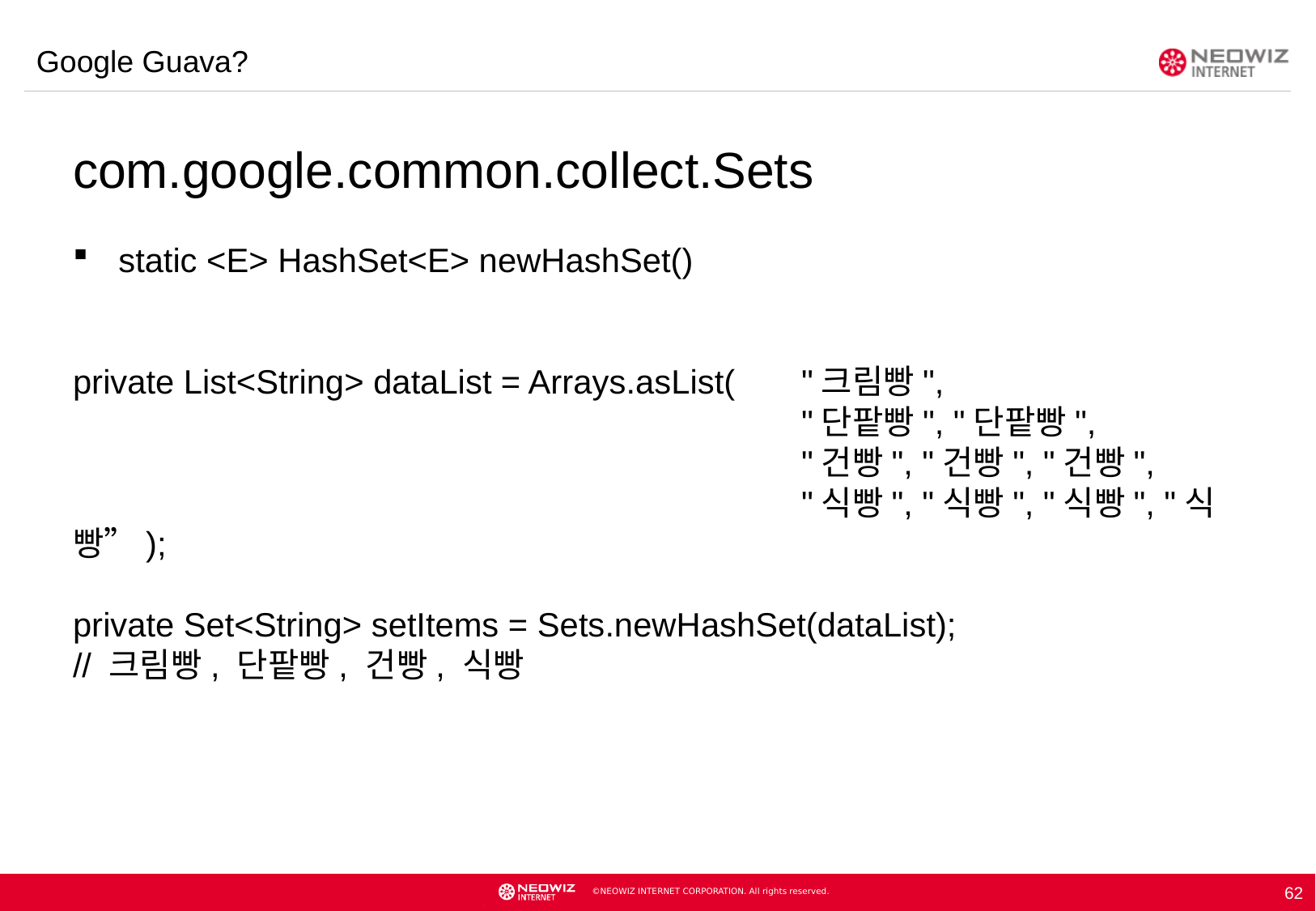

Google Guava?

com.google.common.collect.Sets

static <E> HashSet<E> newHashSet()

private List<String> dataList = Arrays.asList(	"크림빵",
						"단팥빵", "단팥빵",
						"건빵", "건빵", "건빵",
						"식빵", "식빵", "식빵", "식빵”);

private Set<String> setItems = Sets.newHashSet(dataList);
// 크림빵, 단팥빵, 건빵, 식빵
62